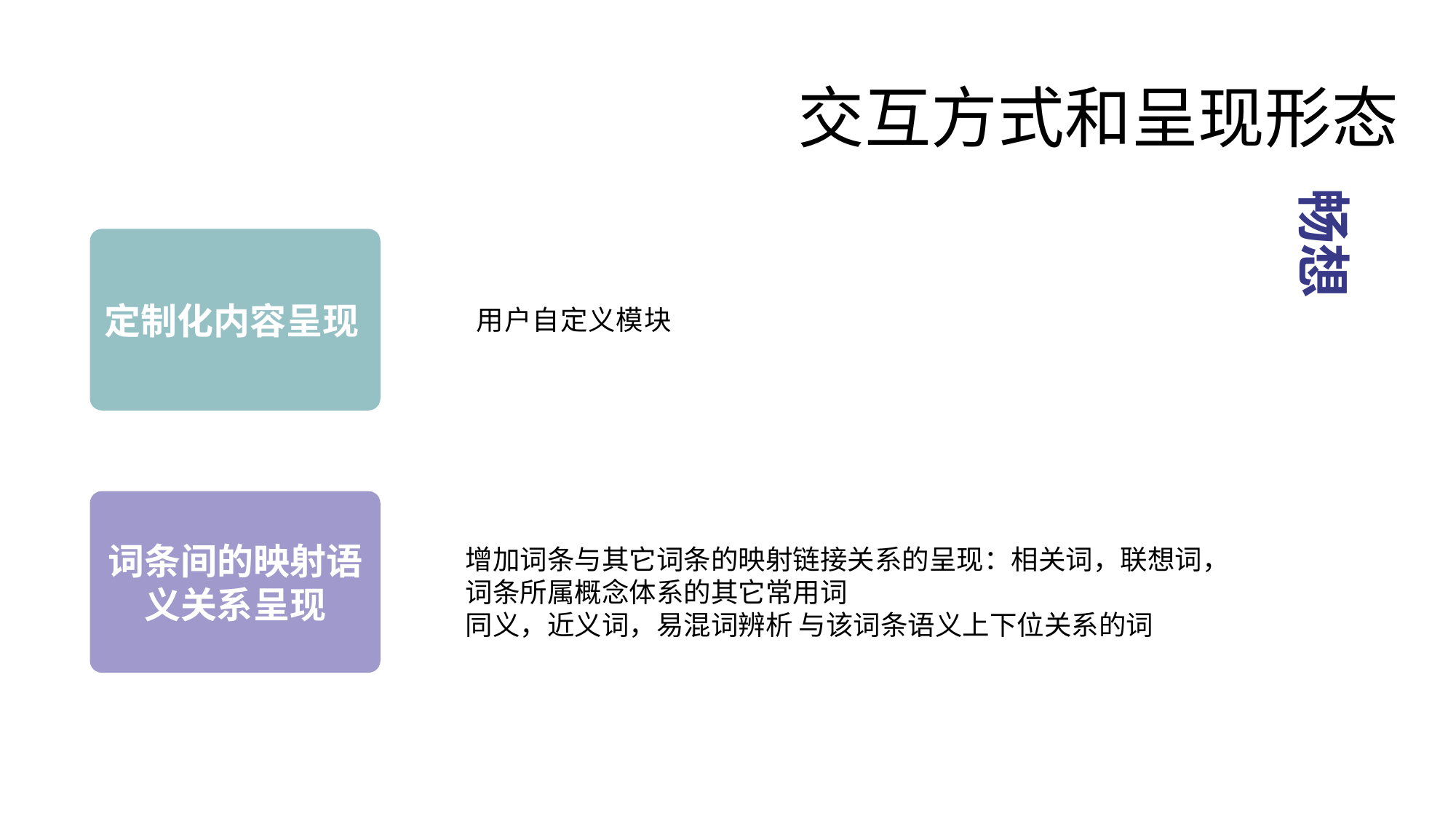

交互方式和呈现形态
畅想
定制化内容呈现
用户自定义模块
词条间的映射语义关系呈现
增加词条与其它词条的映射链接关系的呈现：相关词，联想词，词条所属概念体系的其它常用词
同义，近义词，易混词辨析 与该词条语义上下位关系的词